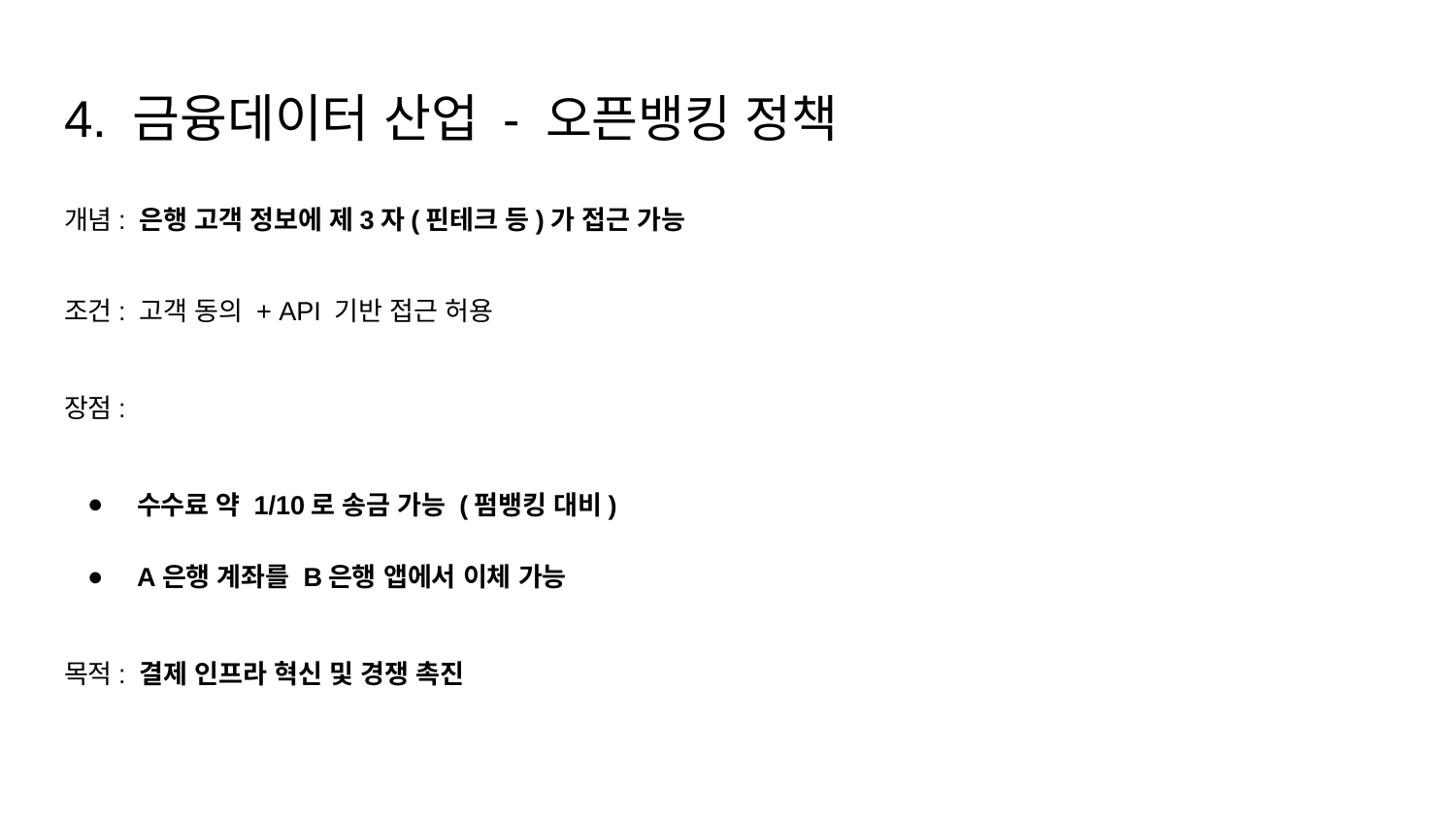

# 4. 금융데이터 산업 - 오픈뱅킹 정책
개념: 은행 고객 정보에 제3자(핀테크 등)가 접근 가능
조건: 고객 동의 + API 기반 접근 허용
장점:
수수료 약 1/10로 송금 가능 (펌뱅킹 대비)
A은행 계좌를 B은행 앱에서 이체 가능
목적: 결제 인프라 혁신 및 경쟁 촉진